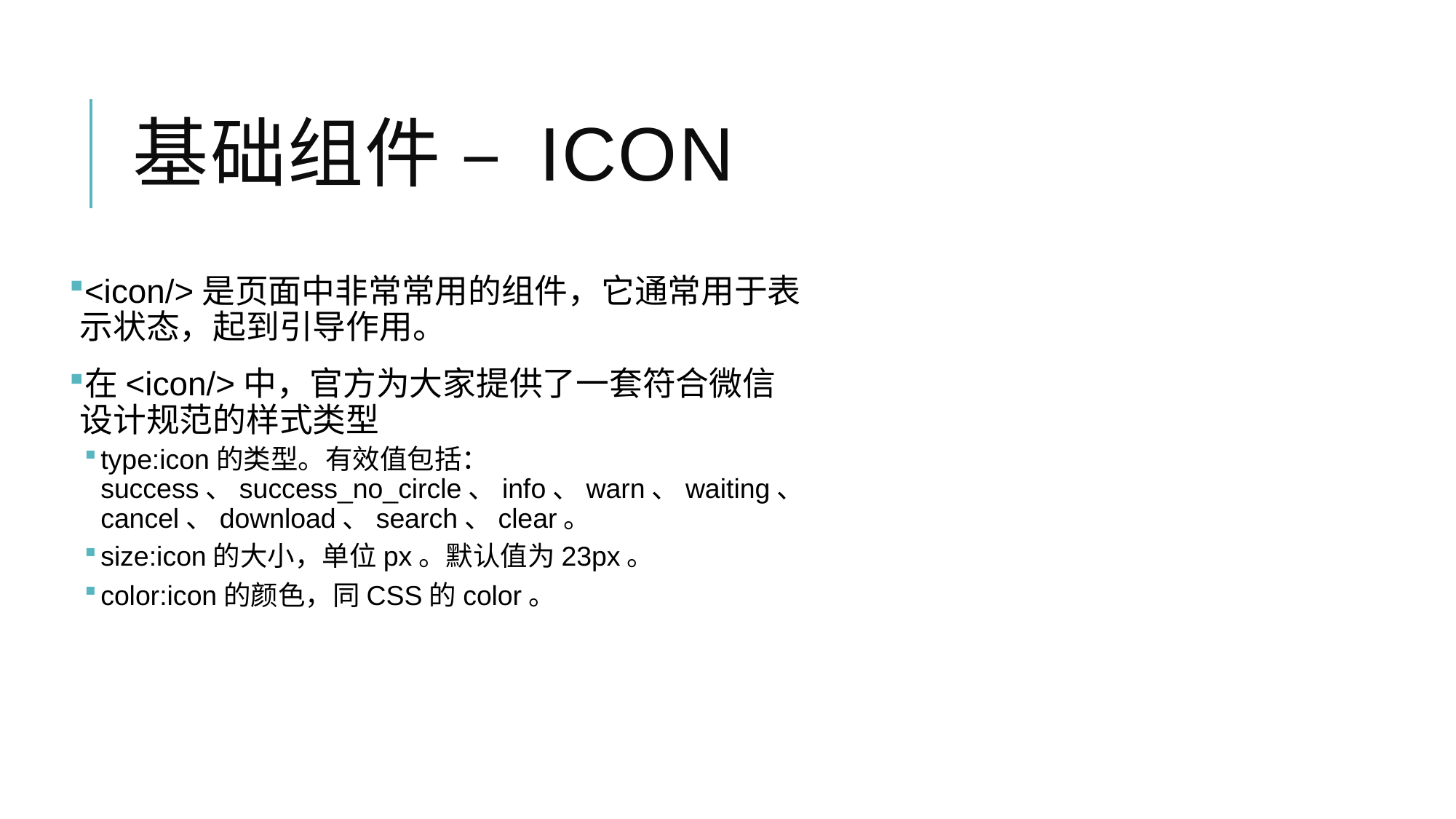

# 基础组件 – ICON
<icon/>是页面中非常常用的组件，它通常用于表示状态，起到引导作用。
在<icon/>中，官方为大家提供了一套符合微信设计规范的样式类型
type:icon的类型。有效值包括：success、success_no_circle、info、warn、waiting、cancel、download、search、clear。
size:icon的大小，单位px。默认值为23px。
color:icon的颜色，同CSS的color。